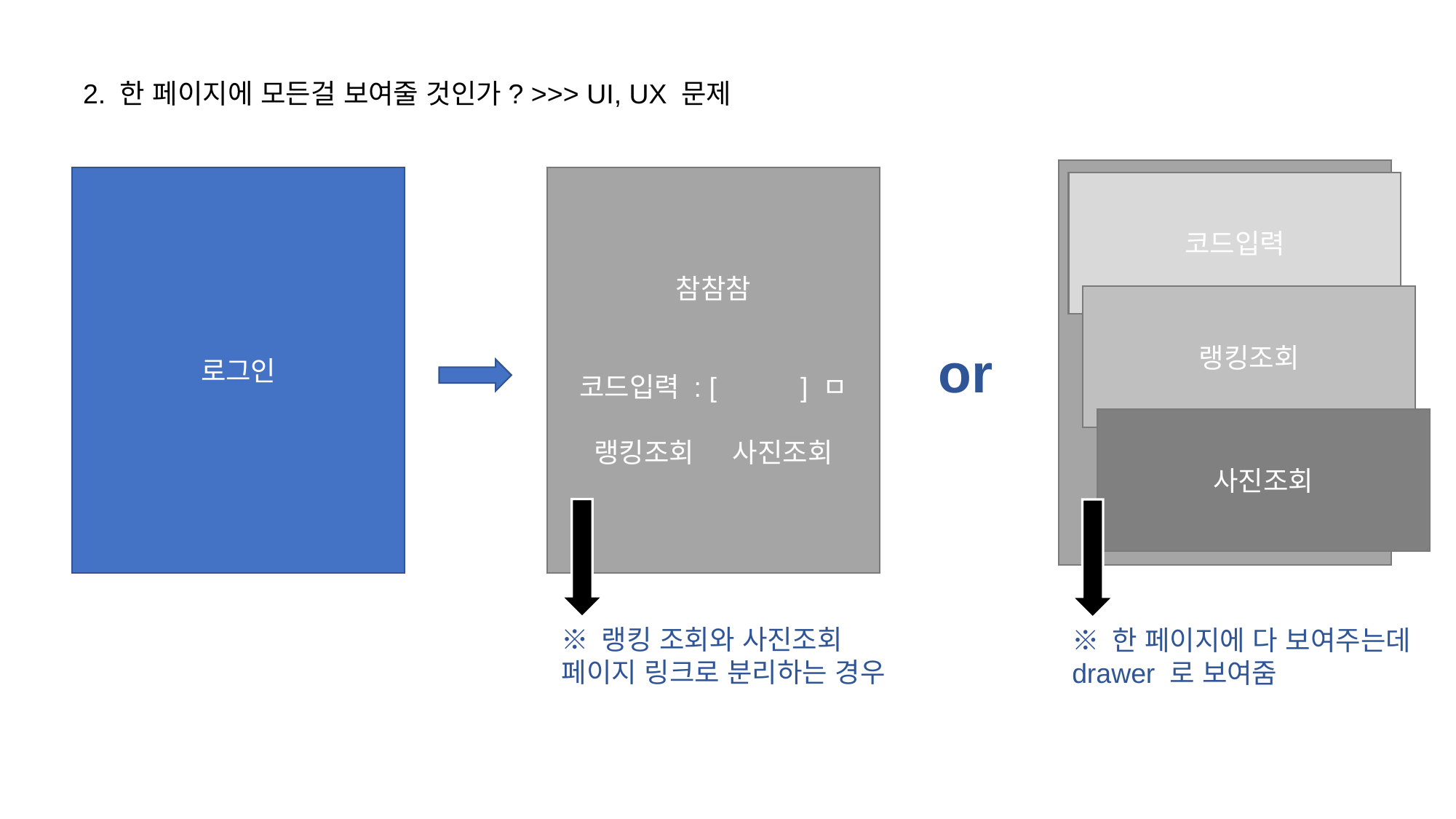

2. 한 페이지에 모든걸 보여줄 것인가? >>> UI, UX 문제
참참참
사진, 랭킹
로그인
참참참
코드입력 : [           ] ㅁ

랭킹조회     사진조회
코드입력
랭킹조회
or

사진조회

※ 랭킹 조회와 사진조회 페이지 링크로 분리하는 경우
※ 한 페이지에 다 보여주는데 drawer 로 보여줌